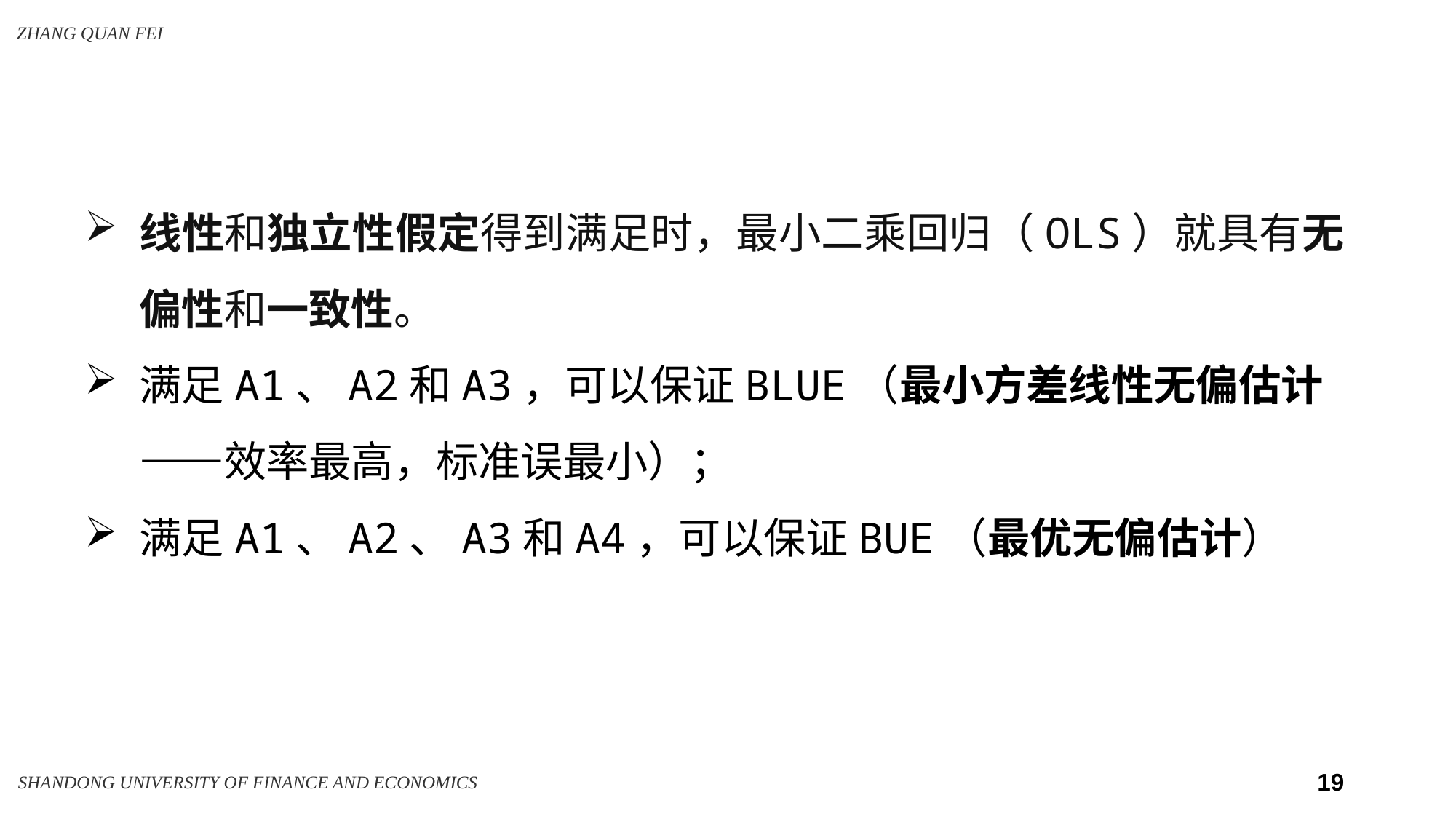

线性和独立性假定得到满足时，最小二乘回归（OLS）就具有无偏性和一致性。
满足A1、A2和A3，可以保证BLUE（最小方差线性无偏估计——效率最高，标准误最小）；
满足A1、A2、A3和A4，可以保证BUE（最优无偏估计）
19